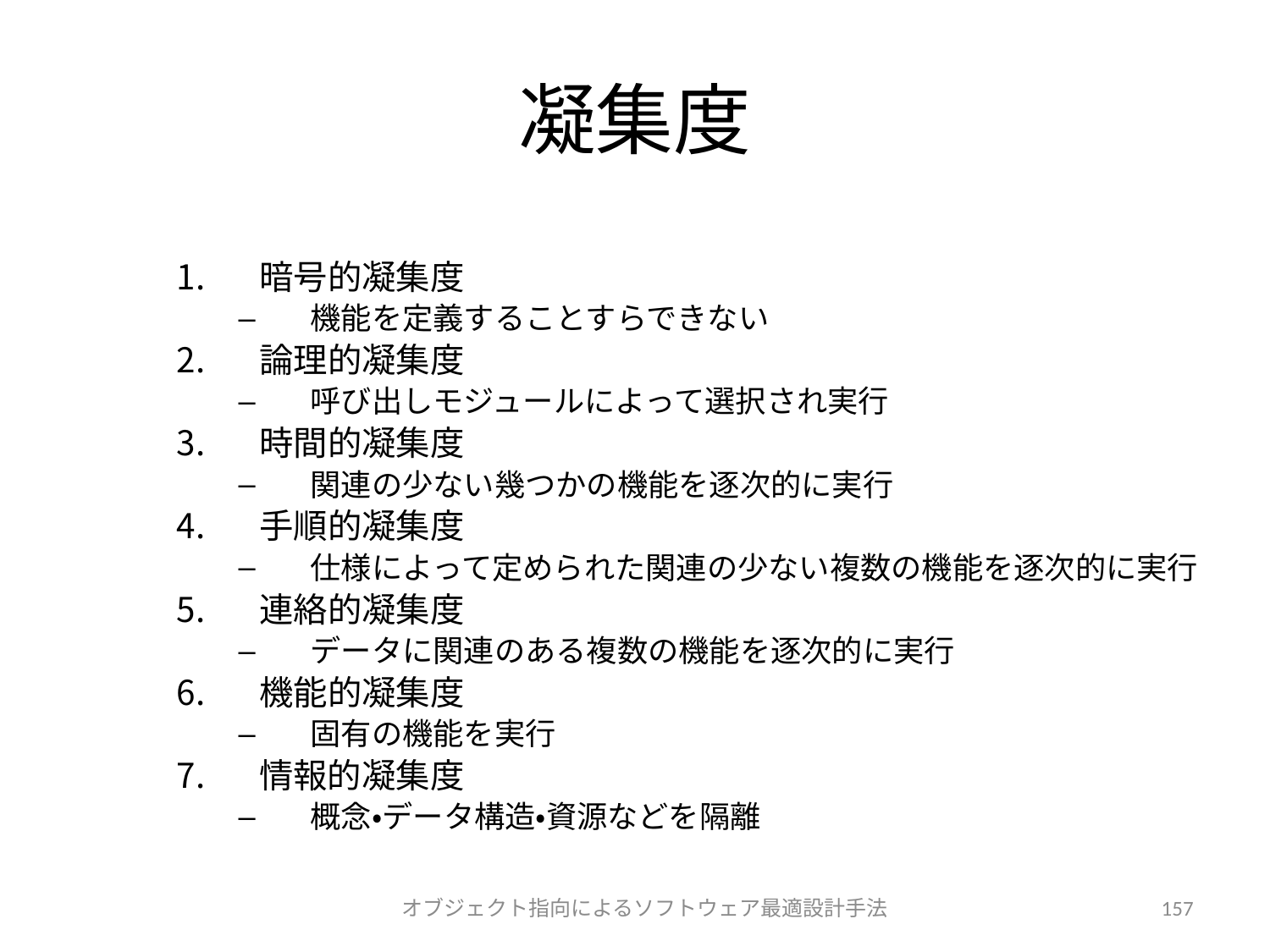

# 凝集度
暗号的凝集度
機能を定義することすらできない
論理的凝集度
呼び出しモジュールによって選択され実行
時間的凝集度
関連の少ない幾つかの機能を逐次的に実行
手順的凝集度
仕様によって定められた関連の少ない複数の機能を逐次的に実行
連絡的凝集度
データに関連のある複数の機能を逐次的に実行
機能的凝集度
固有の機能を実行
情報的凝集度
概念・データ構造・資源などを隔離
オブジェクト指向によるソフトウェア最適設計手法
157